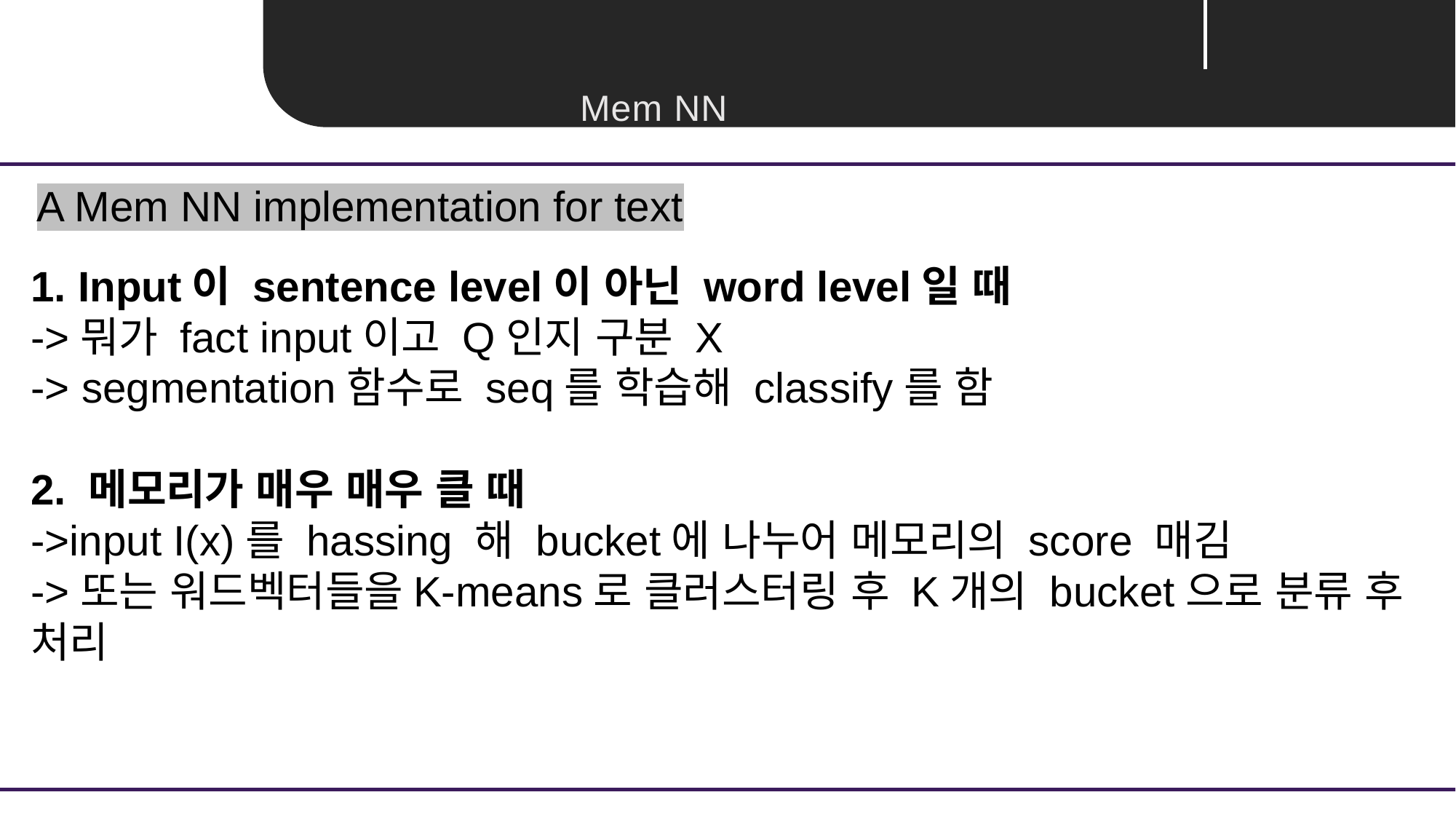

Unit  02 ㅣ ㅣ Mem NN
A Mem NN implementation for text
1. Input이 sentence level이 아닌 word level일 때
->뭐가 fact input이고 Q인지 구분 X
-> segmentation함수로 seq를 학습해 classify를 함

2. 메모리가 매우 매우 클 때
->input I(x)를 hassing 해 bucket에 나누어 메모리의 score 매김
->또는 워드벡터들을K-means로 클러스터링 후 K개의 bucket으로 분류 후 처리